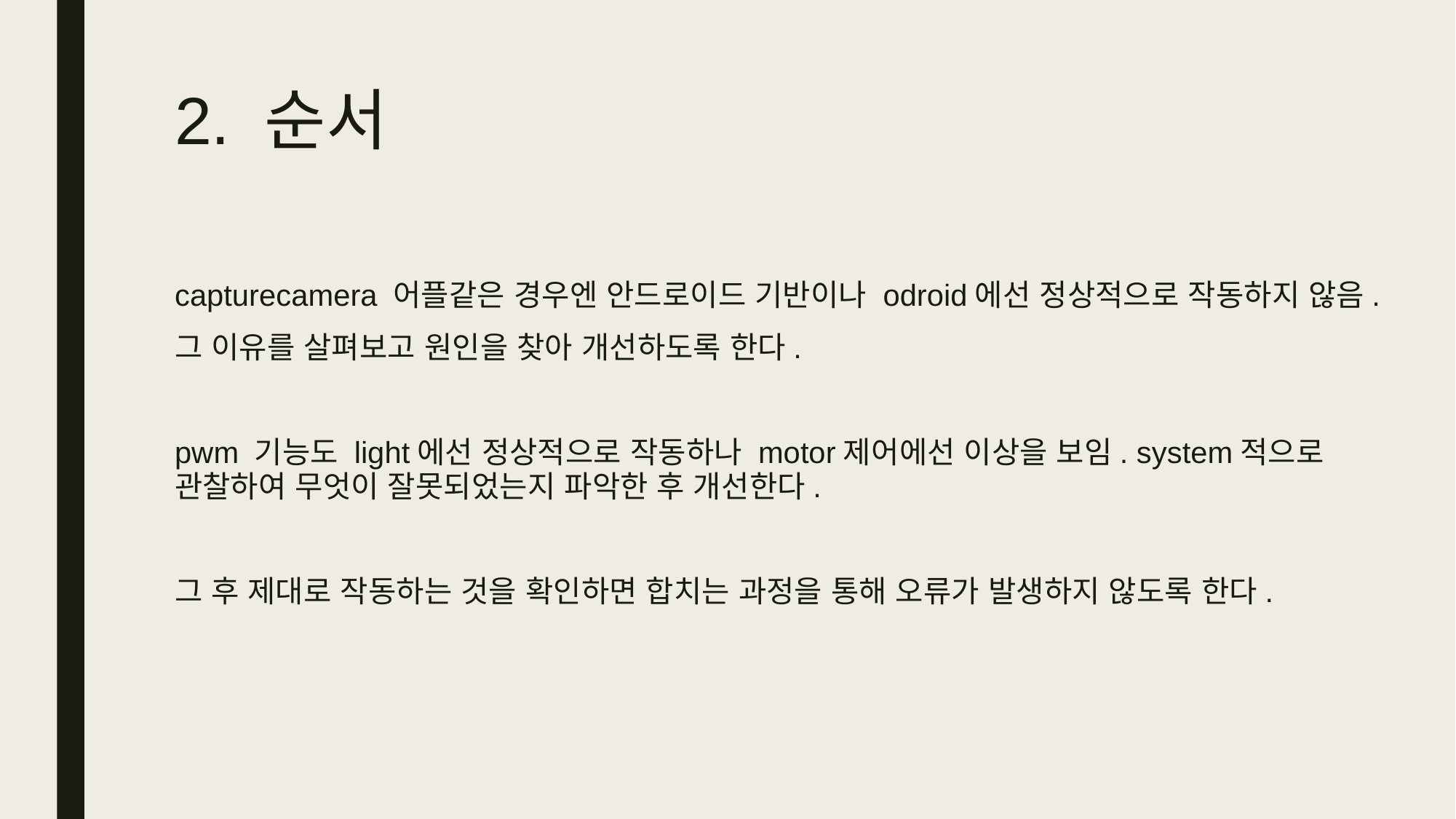

# 2. 순서
capturecamera 어플같은 경우엔 안드로이드 기반이나 odroid에선 정상적으로 작동하지 않음.
그 이유를 살펴보고 원인을 찾아 개선하도록 한다.

pwm 기능도 light에선 정상적으로 작동하나 motor제어에선 이상을 보임. system적으로 관찰하여 무엇이 잘못되었는지 파악한 후 개선한다.

그 후 제대로 작동하는 것을 확인하면 합치는 과정을 통해 오류가 발생하지 않도록 한다.